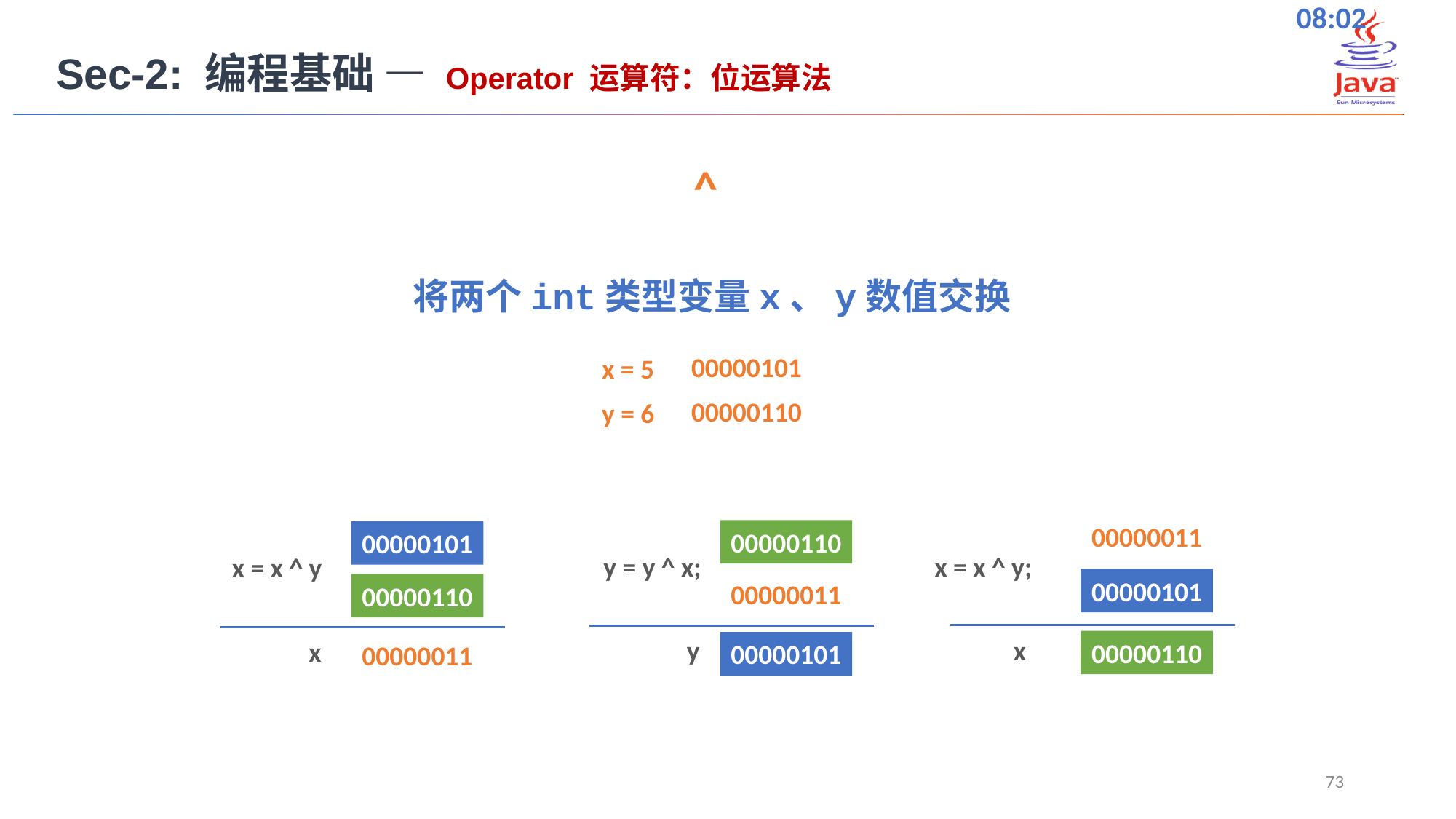

Sec-2: 编程基础 — Operator 运算符：位运算法
^
将两个int类型变量x、y数值交换
00000101
x = 5
00000110
y = 6
00000011
x = x ^ y;
00000101
x
00000110
00000110
y = y ^ x;
00000011
y
00000101
00000101
x = x ^ y
00000110
x
00000011
73